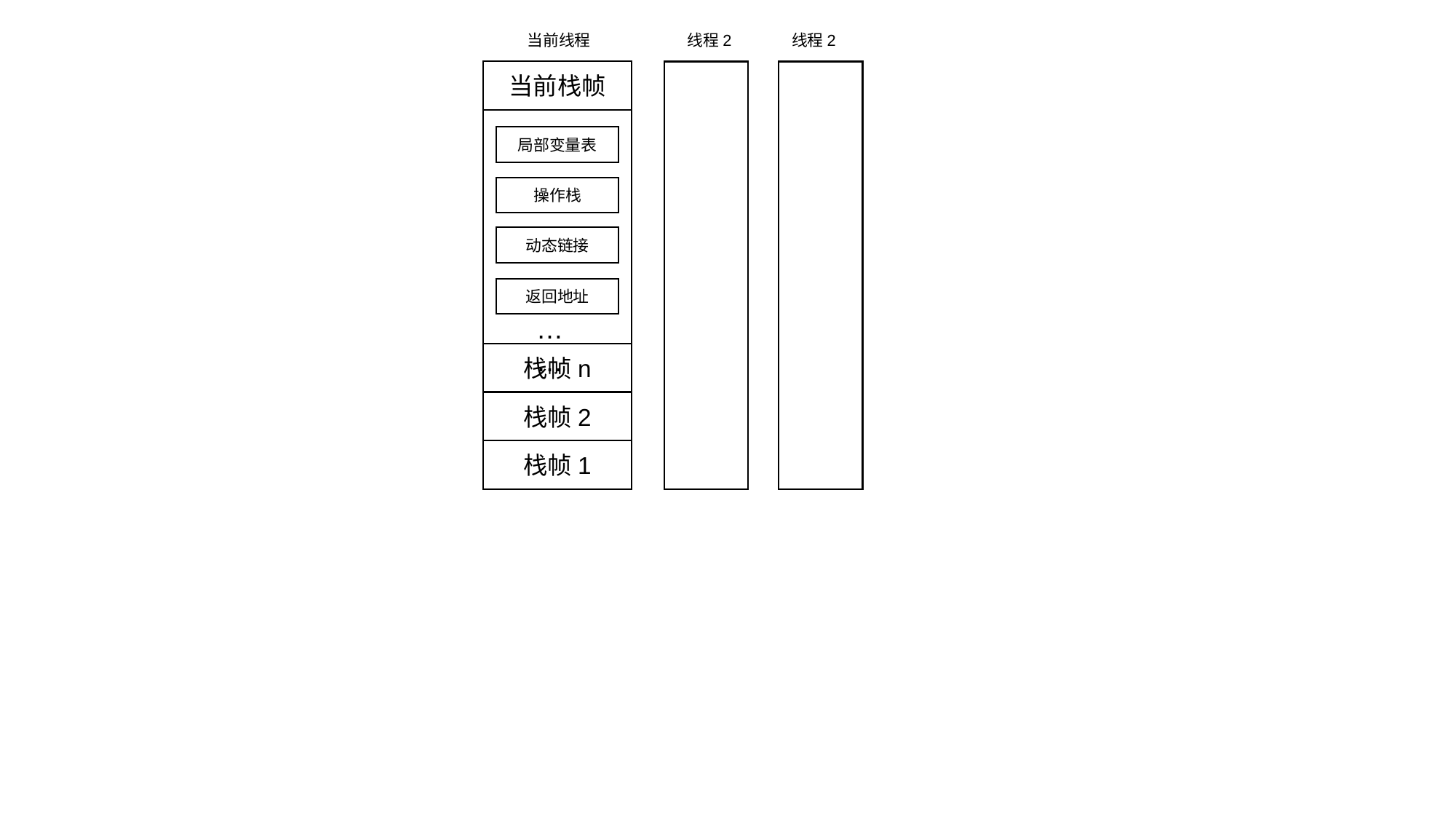

当前线程
线程2
线程2
当前栈帧

局部变量表
操作栈
动态链接
返回地址
……
栈帧n
栈帧2
栈帧1